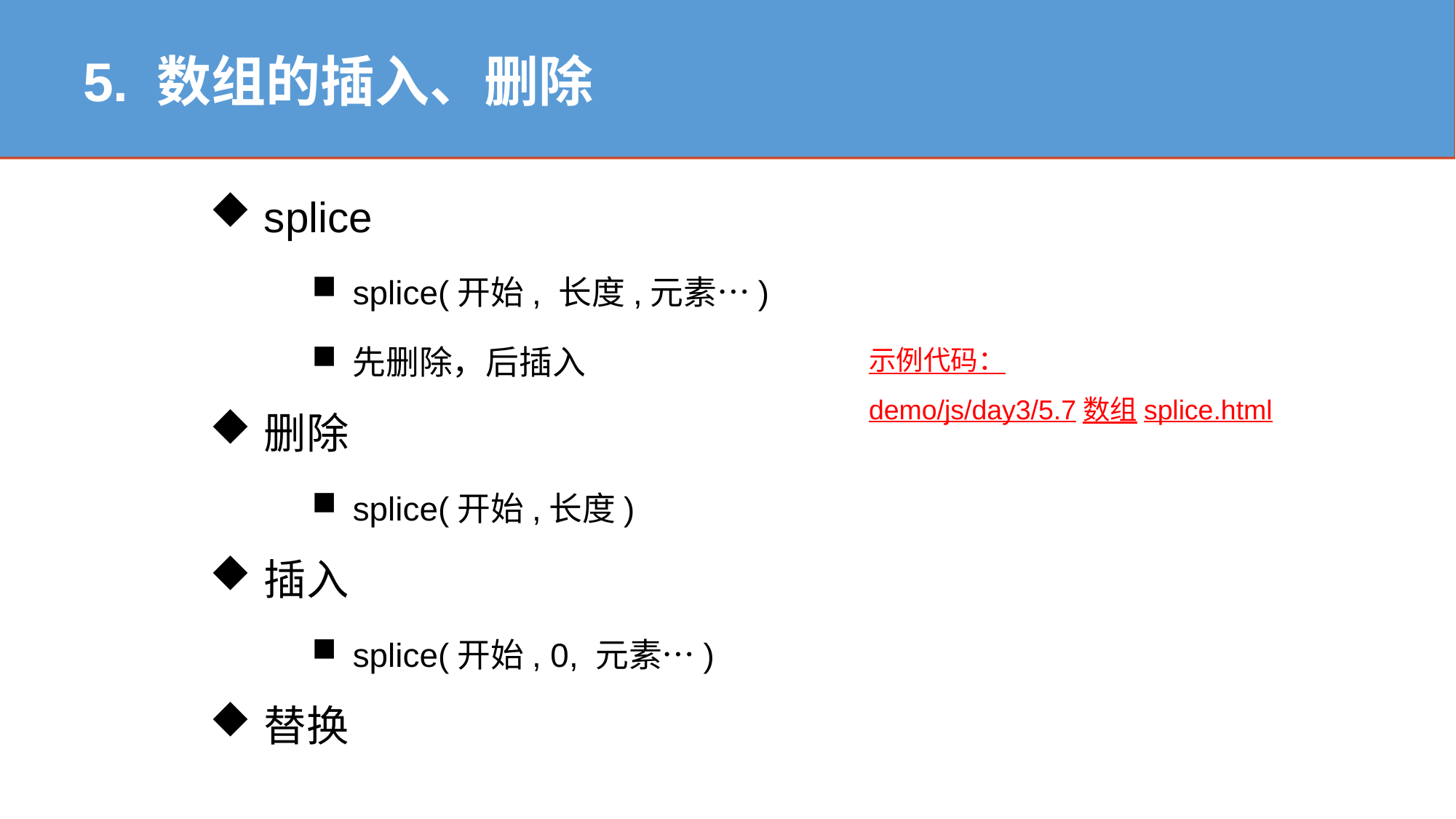

5. 数组的插入、删除

splice
splice(开始, 长度,元素…)
先删除，后插入
删除
splice(开始,长度)
插入
splice(开始, 0, 元素…)
替换

示例代码：
demo/js/day3/5.7数组splice.html